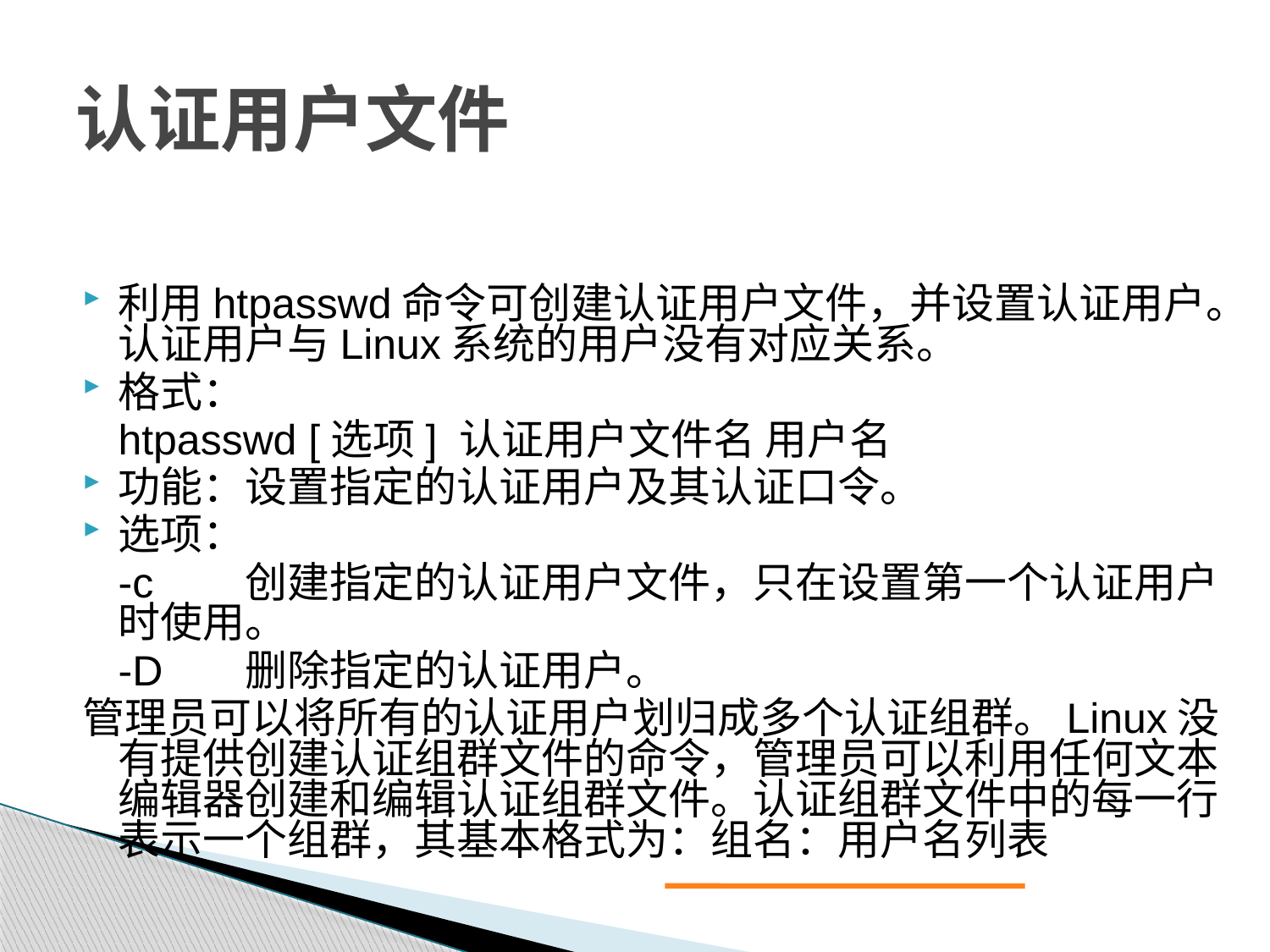

# 认证用户文件
利用htpasswd命令可创建认证用户文件，并设置认证用户。认证用户与Linux系统的用户没有对应关系。
格式：
	htpasswd [选项] 认证用户文件名 用户名
功能：设置指定的认证用户及其认证口令。
选项：
	-c	创建指定的认证用户文件，只在设置第一个认证用户时使用。
	-D	删除指定的认证用户。
管理员可以将所有的认证用户划归成多个认证组群。Linux没有提供创建认证组群文件的命令，管理员可以利用任何文本编辑器创建和编辑认证组群文件。认证组群文件中的每一行表示一个组群，其基本格式为：组名：用户名列表